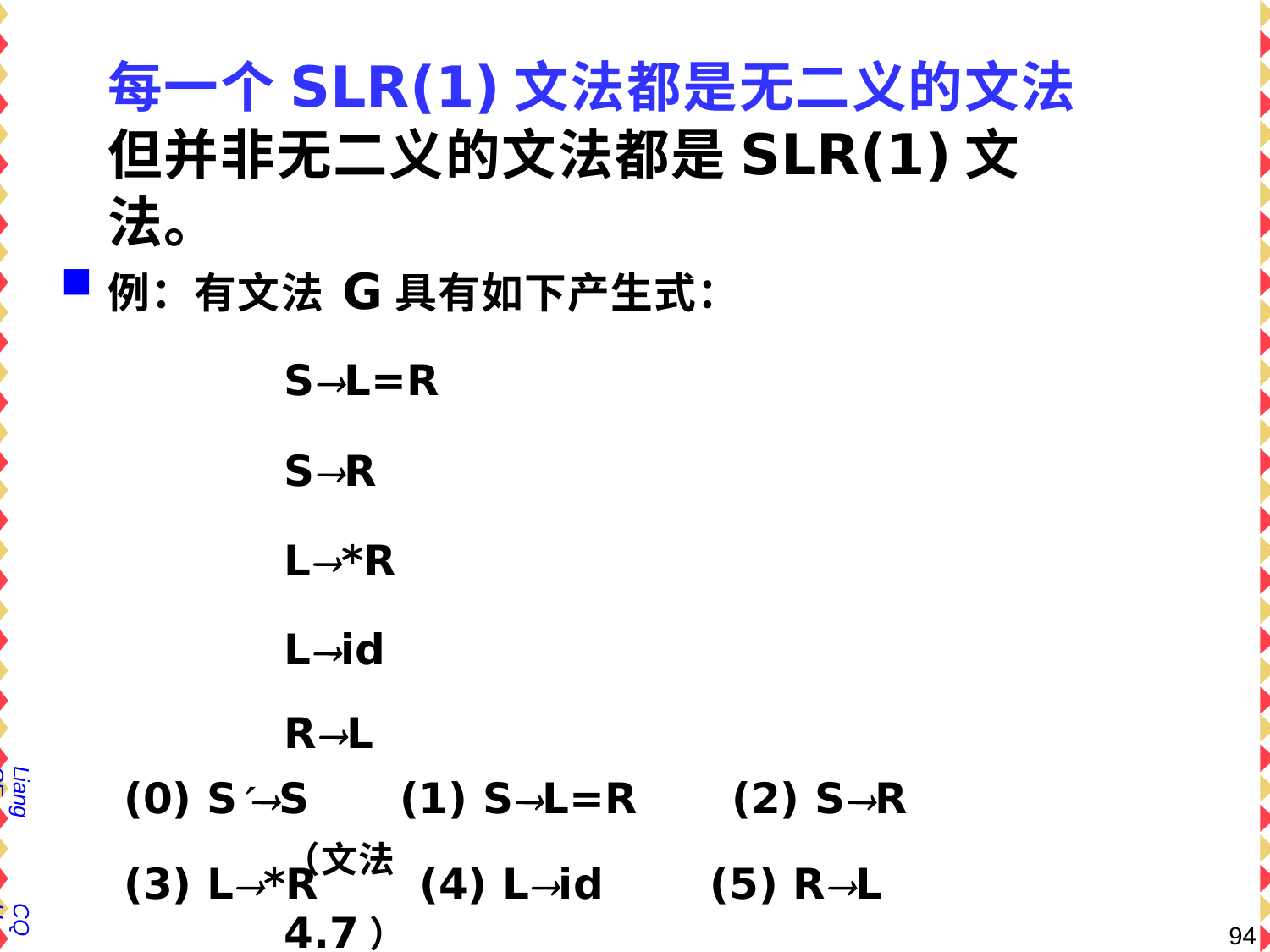

# 每一个SLR(1)文法都是无二义的文法 但并非无二义的文法都是SLR(1)文法。
例：有文法G具有如下产生式：
S→L=R
S→R  L→*R  L→id
R→L	（文法4.7）
该文法无二义性，但不是SLR(1)文法。
拓广文法G′的产生式如下：
(0) S′→S
(3) L→*R
(1) S→L=R
(4) L→id
(2) S→R
(5) R→L
Liang GE
CQU
94